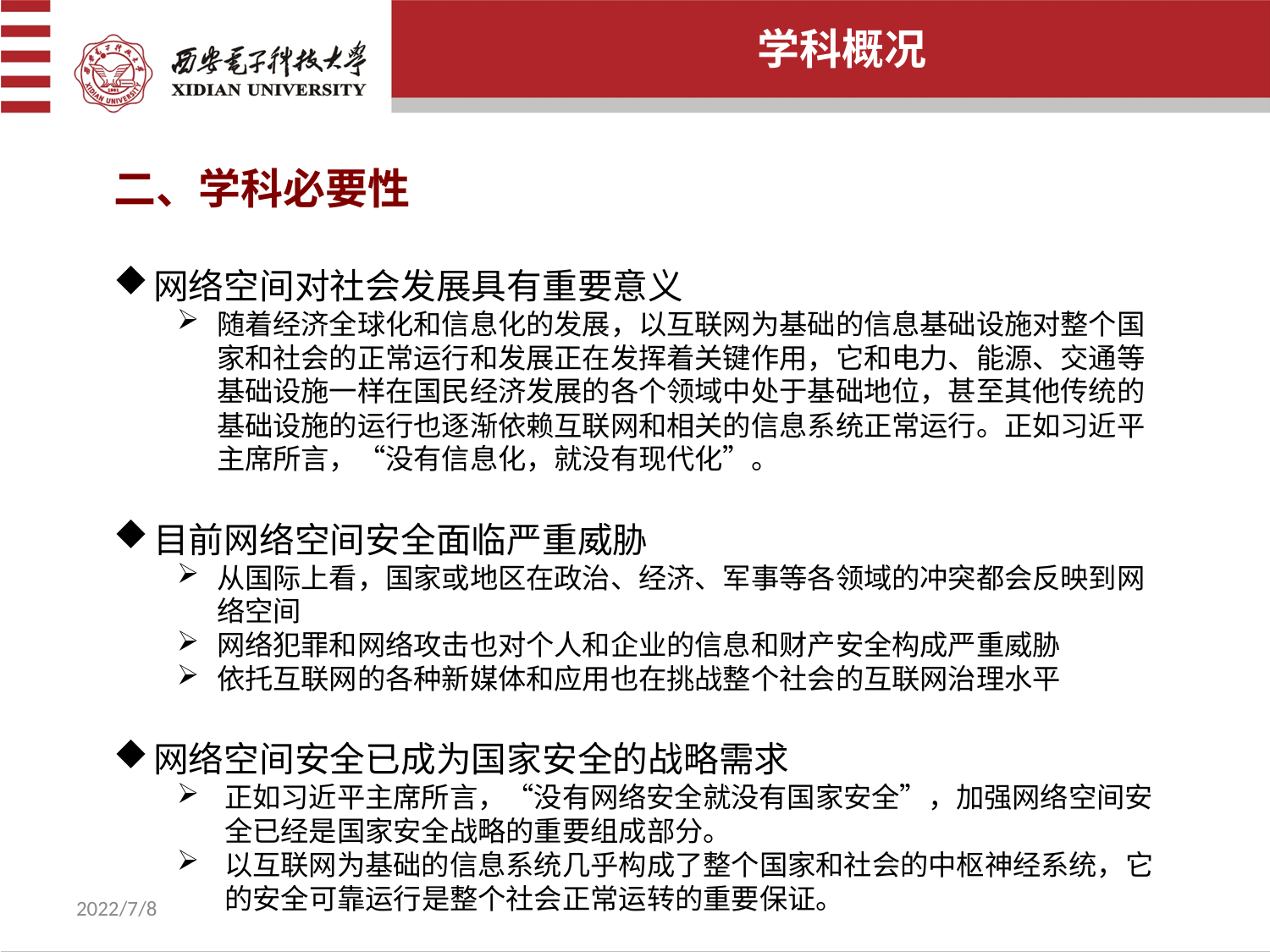

学科概况
二、学科必要性

网络空间对社会发展具有重要意义
随着经济全球化和信息化的发展，以互联网为基础的信息基础设施对整个国家和社会的正常运行和发展正在发挥着关键作用，它和电力、能源、交通等基础设施一样在国民经济发展的各个领域中处于基础地位，甚至其他传统的基础设施的运行也逐渐依赖互联网和相关的信息系统正常运行。正如习近平主席所言，“没有信息化，就没有现代化”。

目前网络空间安全面临严重威胁
从国际上看，国家或地区在政治、经济、军事等各领域的冲突都会反映到网络空间
网络犯罪和网络攻击也对个人和企业的信息和财产安全构成严重威胁
依托互联网的各种新媒体和应用也在挑战整个社会的互联网治理水平

网络空间安全已成为国家安全的战略需求
正如习近平主席所言，“没有网络安全就没有国家安全”，加强网络空间安全已经是国家安全战略的重要组成部分。
以互联网为基础的信息系统几乎构成了整个国家和社会的中枢神经系统，它的安全可靠运行是整个社会正常运转的重要保证。
2022/7/8